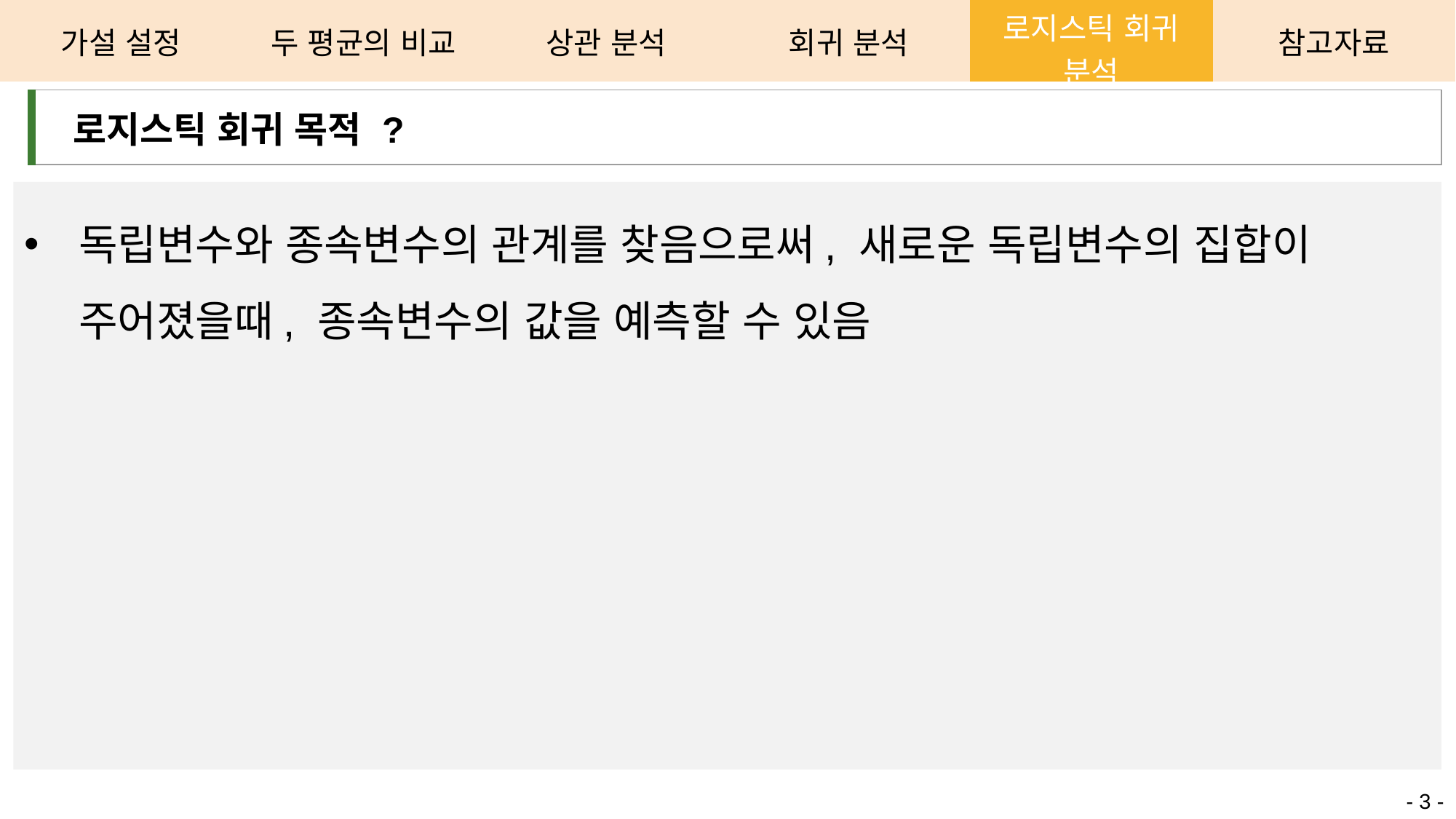

| 가설 설정 | 두 평균의 비교 | 상관 분석 | 회귀 분석 | 로지스틱 회귀 분석 | 참고자료 |
| --- | --- | --- | --- | --- | --- |
| 로지스틱 회귀 목적 ? |
| --- |
독립변수와 종속변수의 관계를 찾음으로써, 새로운 독립변수의 집합이 주어졌을때, 종속변수의 값을 예측할 수 있음

- 3 -